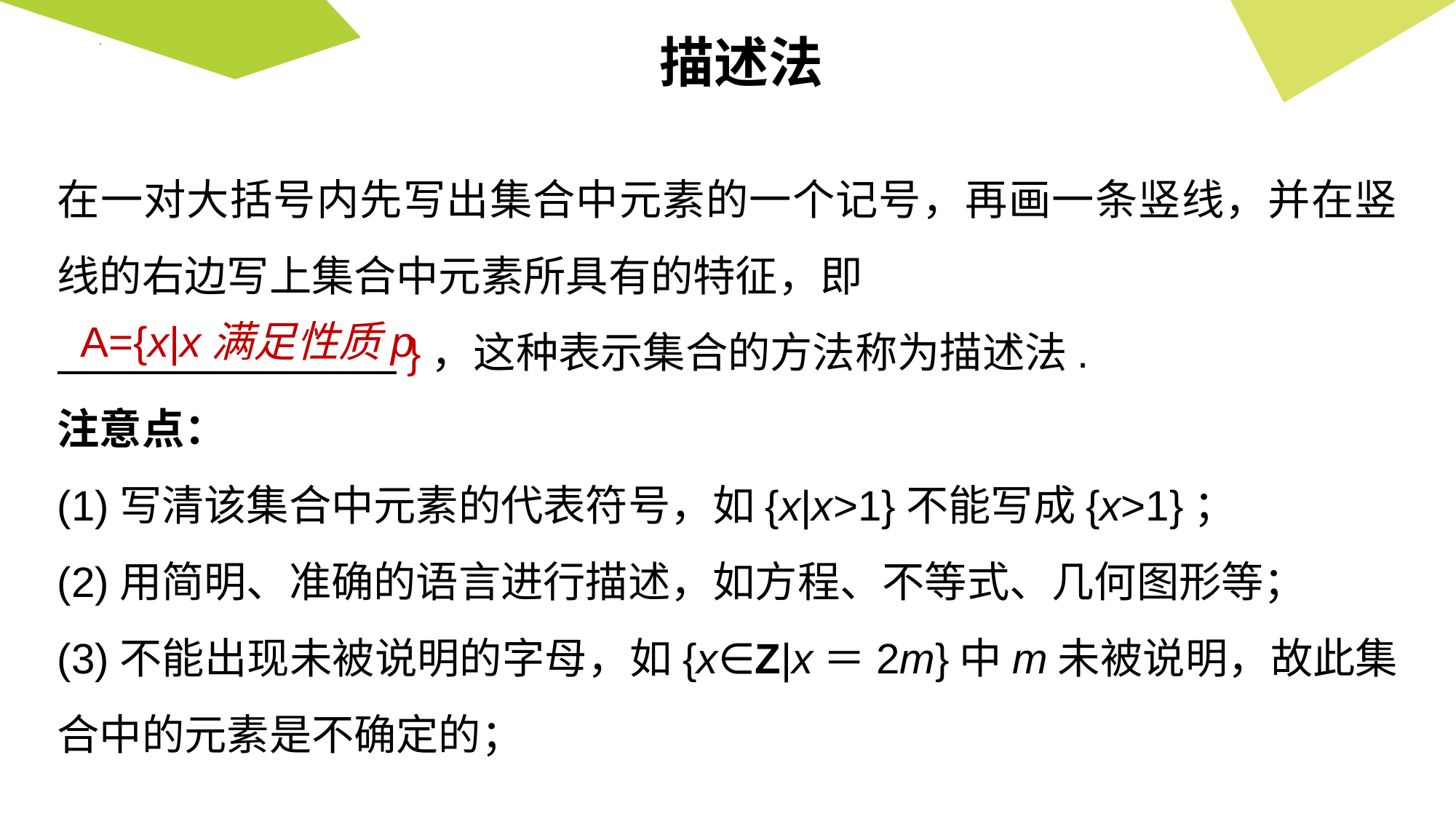

描述法
在一对大括号内先写出集合中元素的一个记号，再画一条竖线，并在竖线的右边写上集合中元素所具有的特征，即
　　         　　　　}，这种表示集合的方法称为描述法.
注意点：
(1)写清该集合中元素的代表符号，如{x|x>1}不能写成{x>1}；
(2)用简明、准确的语言进行描述，如方程、不等式、几何图形等；
(3)不能出现未被说明的字母，如{x∈Z|x＝2m}中m未被说明，故此集合中的元素是不确定的；
A={x|x满足性质p